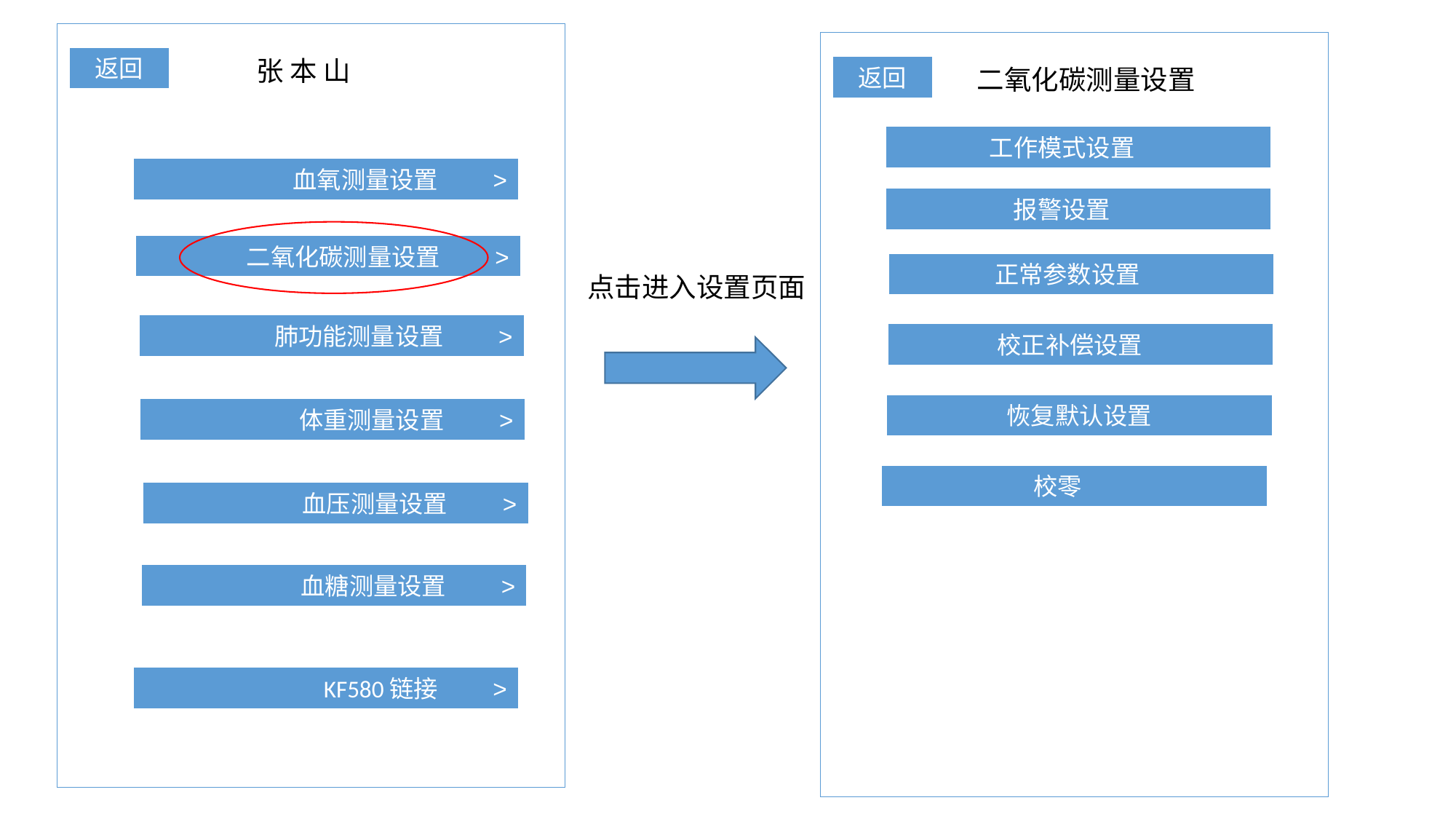

返回
张 本 山
返回
二氧化碳测量设置
工作模式设置
血氧测量设置         >
报警设置

二氧化碳测量设置         >
正常参数设置
点击进入设置页面
肺功能测量设置         >
校正补偿设置

恢复默认设置
体重测量设置         >
校零
血压测量设置         >
血糖测量设置         >
 KF580链接         >